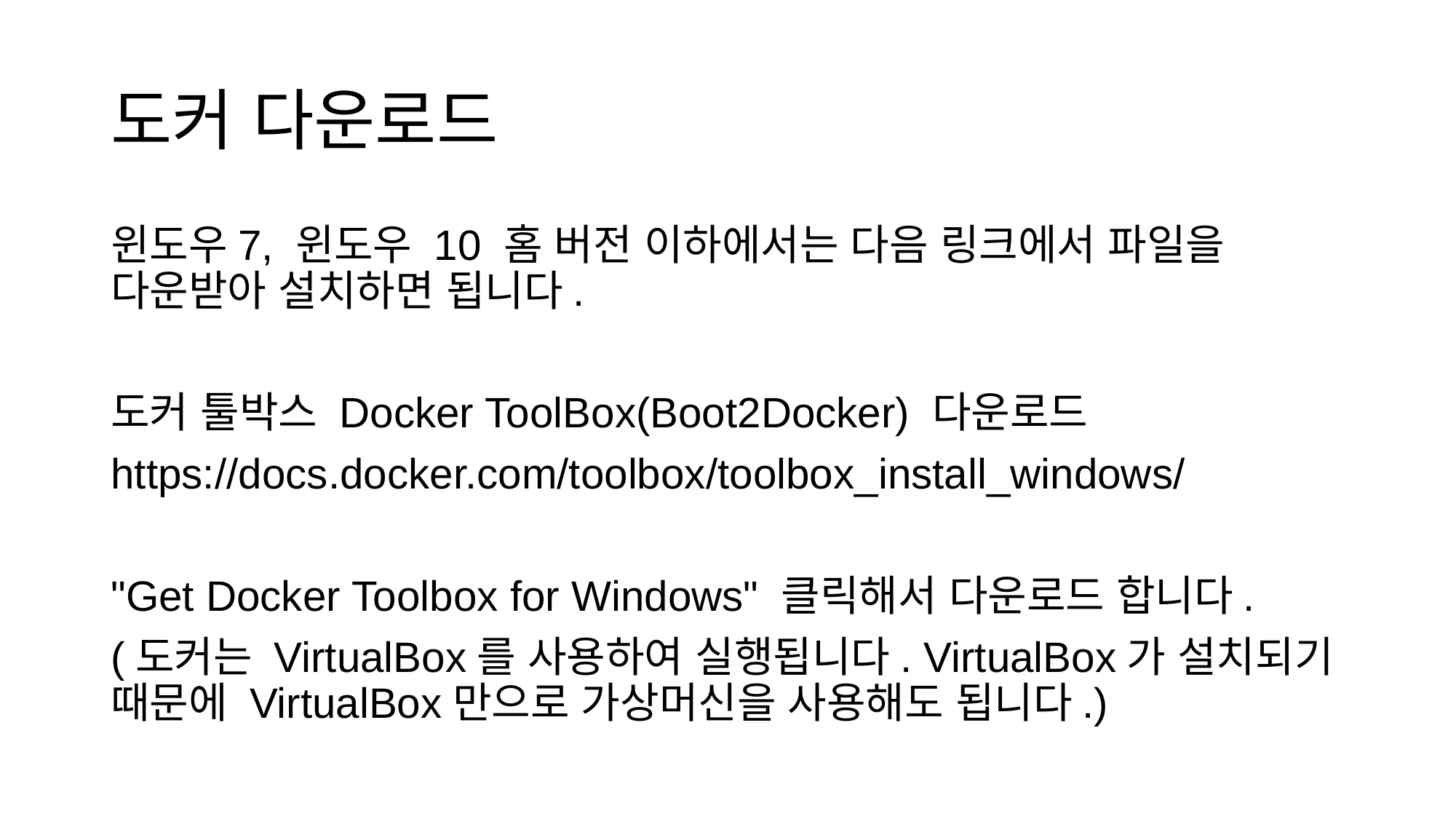

# 도커 다운로드
윈도우7, 윈도우 10 홈 버전 이하에서는 다음 링크에서 파일을 다운받아 설치하면 됩니다.

도커 툴박스 Docker ToolBox(Boot2Docker) 다운로드
https://docs.docker.com/toolbox/toolbox_install_windows/

"Get Docker Toolbox for Windows" 클릭해서 다운로드 합니다.
(도커는 VirtualBox를 사용하여 실행됩니다. VirtualBox가 설치되기 때문에 VirtualBox만으로 가상머신을 사용해도 됩니다.)